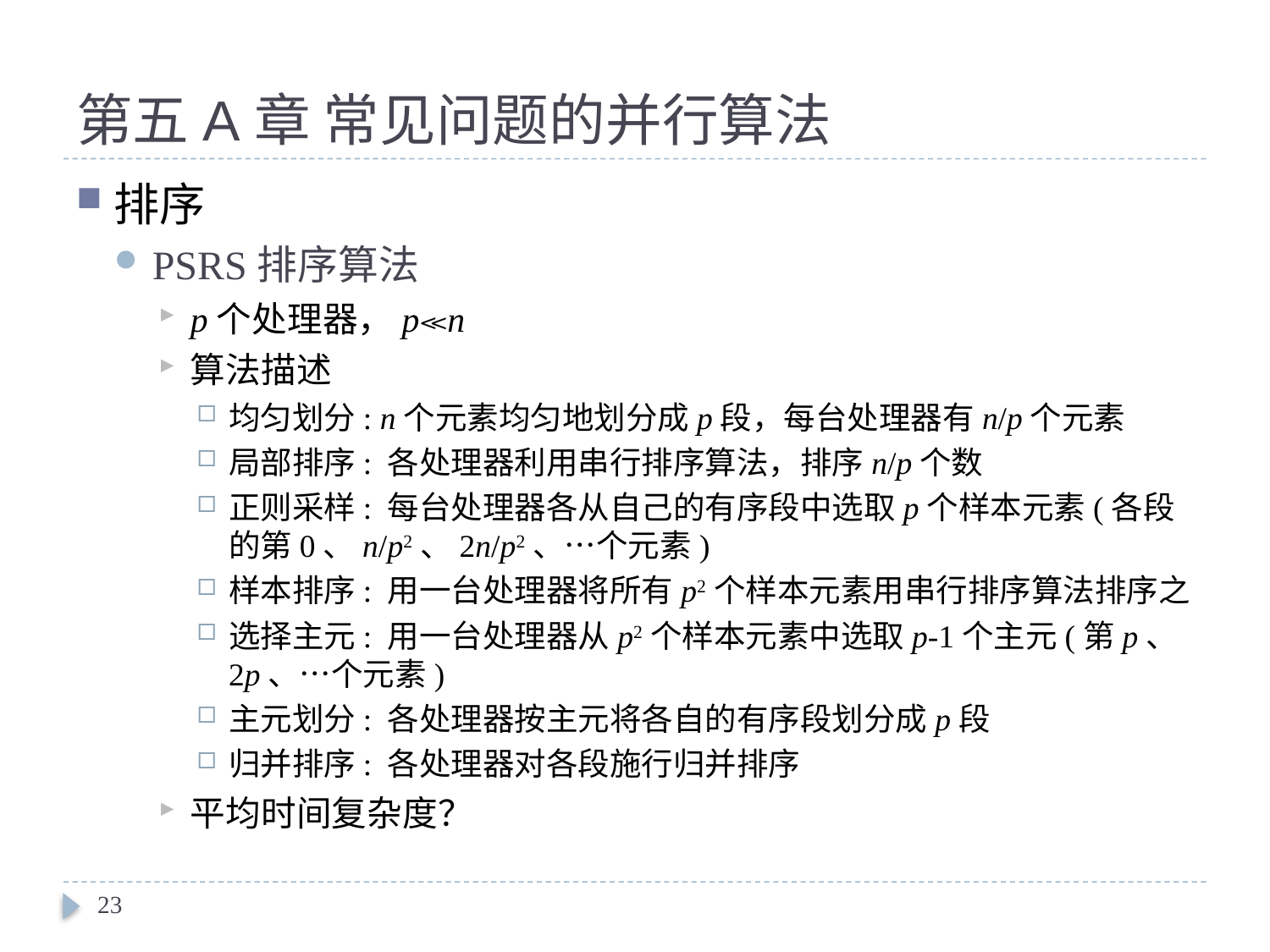

# 第五A章 常见问题的并行算法
排序
PSRS排序算法
p个处理器，p≪n
算法描述
均匀划分: n个元素均匀地划分成p段，每台处理器有n/p个元素
局部排序: 各处理器利用串行排序算法，排序n/p个数
正则采样: 每台处理器各从自己的有序段中选取p个样本元素(各段的第0、n/p2、2n/p2、…个元素)
样本排序: 用一台处理器将所有p2个样本元素用串行排序算法排序之
选择主元: 用一台处理器从p2个样本元素中选取p-1个主元(第p、2p、…个元素)
主元划分: 各处理器按主元将各自的有序段划分成p段
归并排序: 各处理器对各段施行归并排序
平均时间复杂度？
23